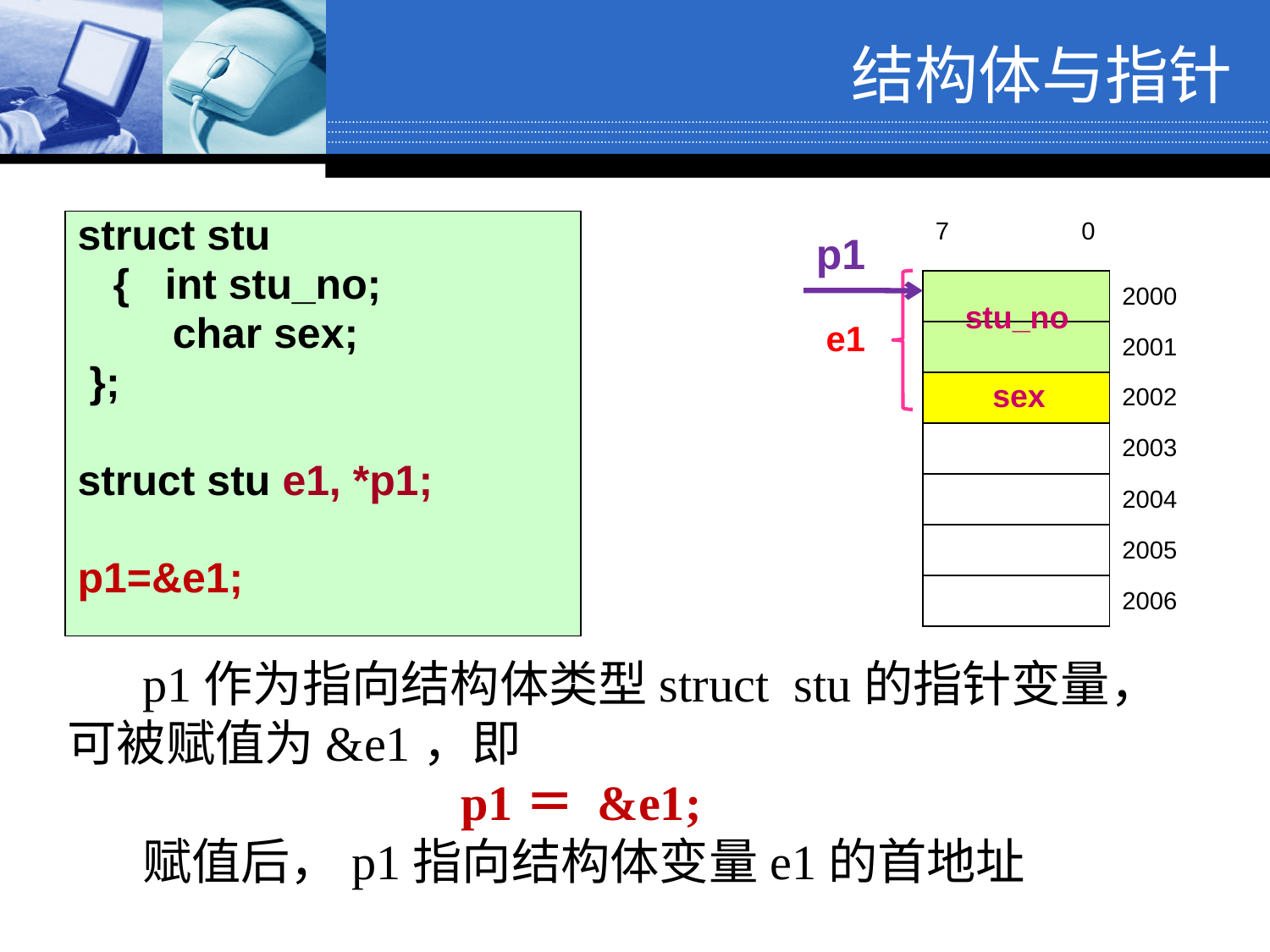

# 结构体与指针
| 7 0 |  |
| --- | --- |
|  | 2000 |
|  | 2001 |
|  | 2002 |
|  | 2003 |
|  | 2004 |
|  | 2005 |
|  | 2006 |
struct stu
   {   int stu_no;
	    char sex;
 };

struct stu e1, *p1;

p1=&e1;
p1

stu_no
e1
  sex
p1作为指向结构体类型struct  stu的指针变量，可被赋值为&e1，即
			 p1＝ &e1;
赋值后，p1指向结构体变量e1的首地址